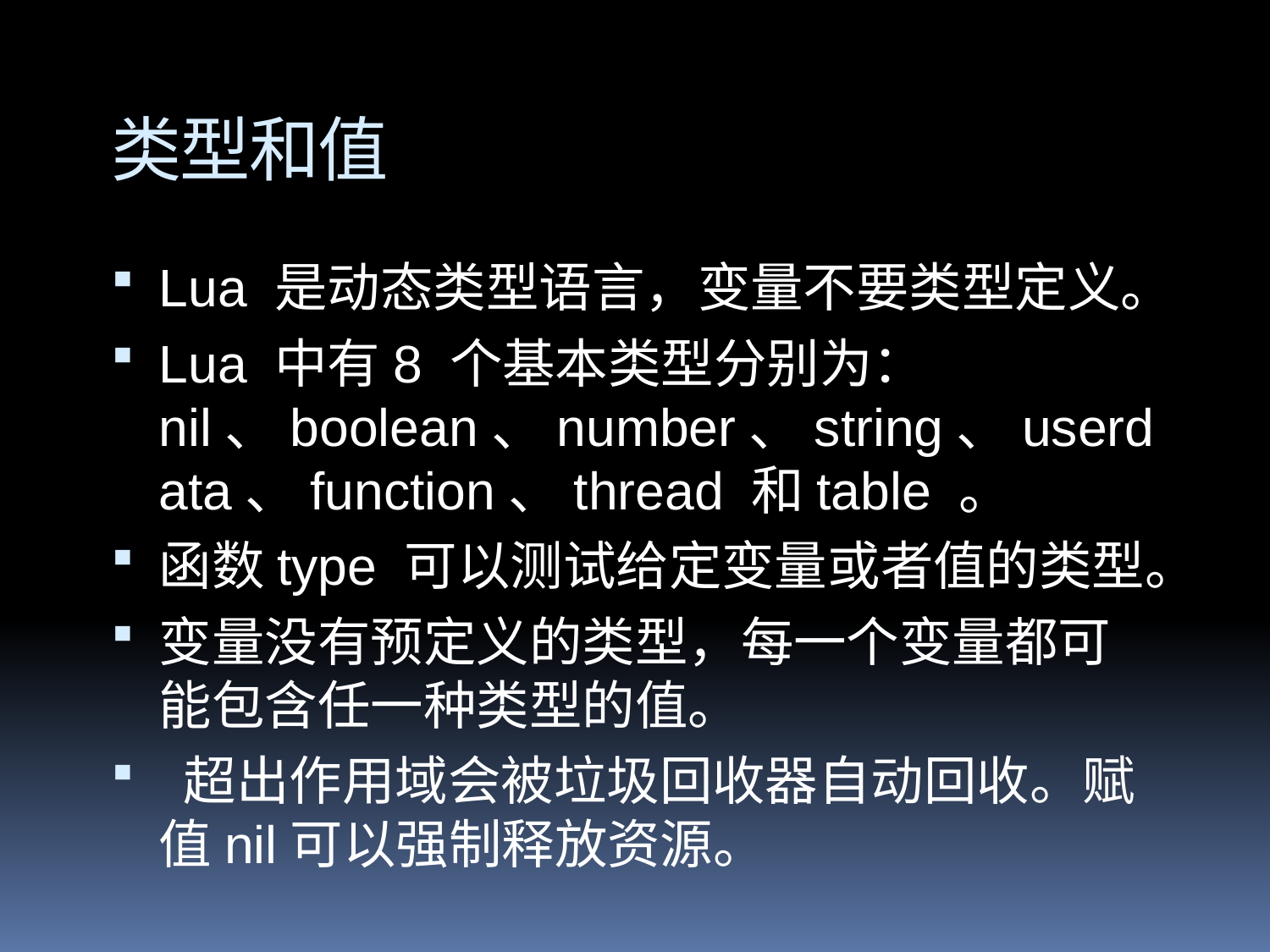

类型和值
Lua 是动态类型语言，变量不要类型定义。
Lua 中有8 个基本类型分别为：nil、boolean、number、string、userdata、function、thread 和table 。
函数type 可以测试给定变量或者值的类型。
变量没有预定义的类型，每一个变量都可能包含任一种类型的值。
 超出作用域会被垃圾回收器自动回收。赋值nil可以强制释放资源。